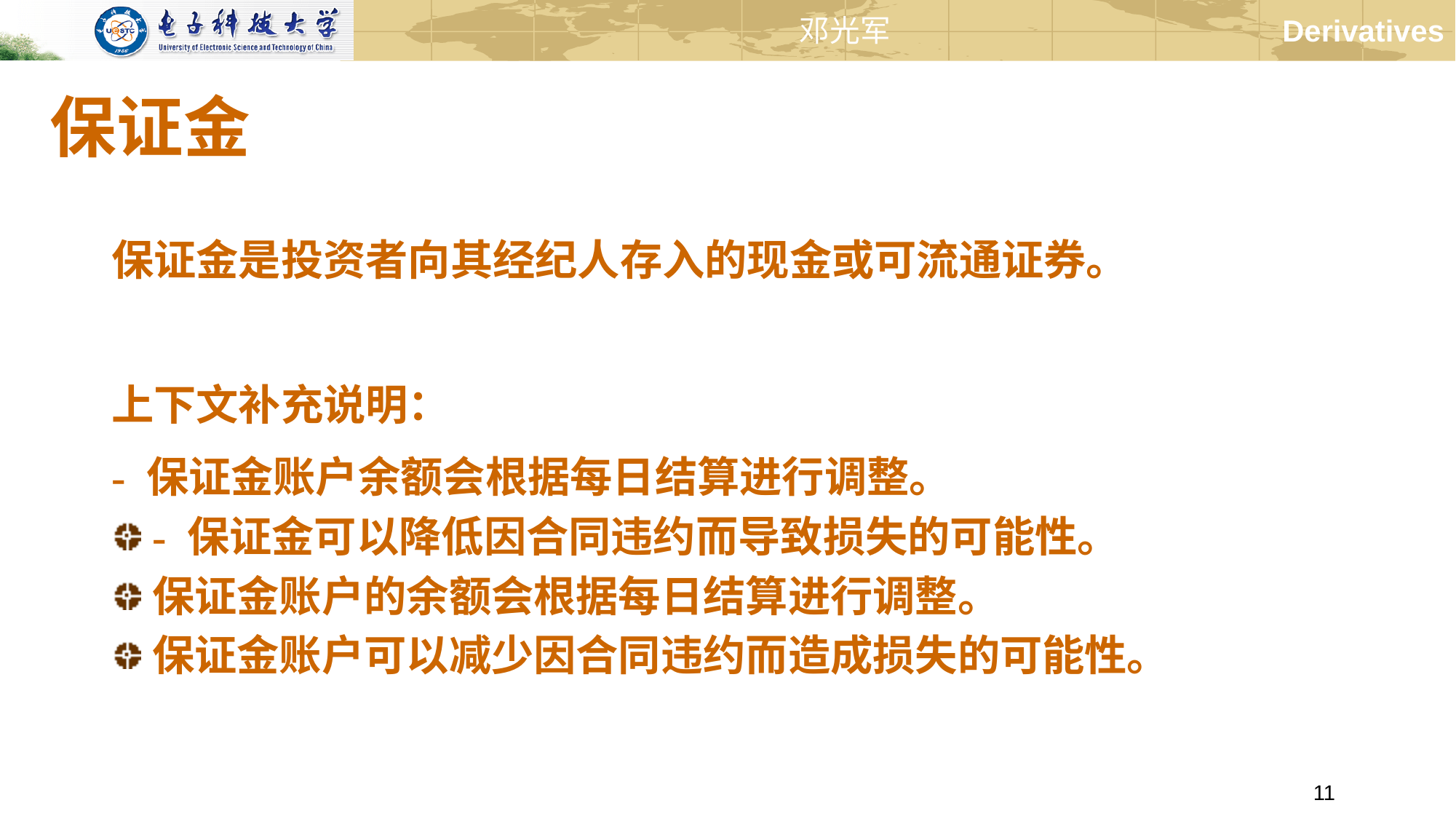

# 保证金
保证金是投资者向其经纪人存入的现金或可流通证券。

上下文补充说明：
- 保证金账户余额会根据每日结算进行调整。
- 保证金可以降低因合同违约而导致损失的可能性。
保证金账户的余额会根据每日结算进行调整。
保证金账户可以减少因合同违约而造成损失的可能性。